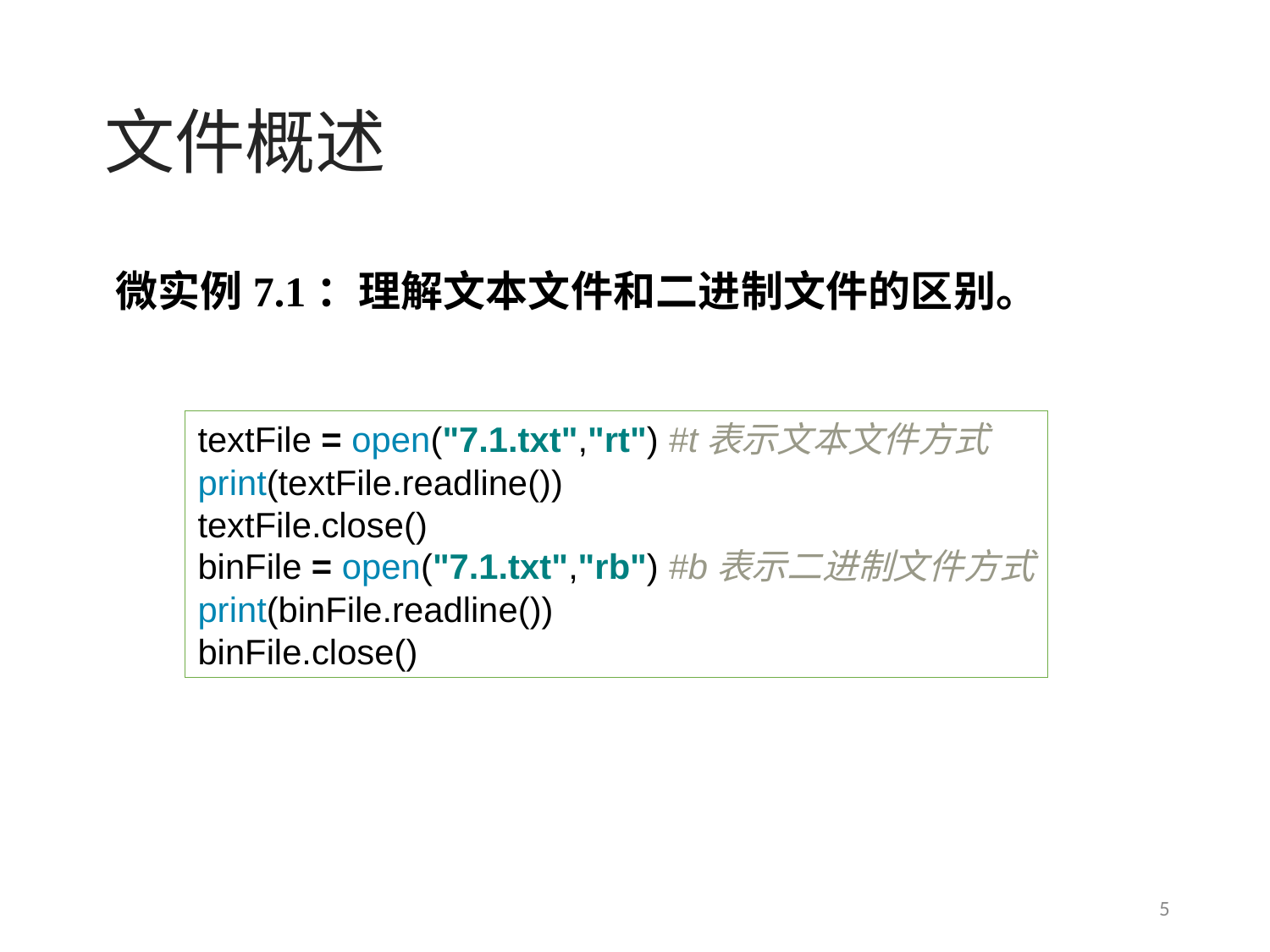

# 文件概述
微实例7.1：理解文本文件和二进制文件的区别。
textFile = open("7.1.txt","rt") #t表示文本文件方式
print(textFile.readline())
textFile.close()
binFile = open("7.1.txt","rb") #b表示二进制文件方式
print(binFile.readline())
binFile.close()
5